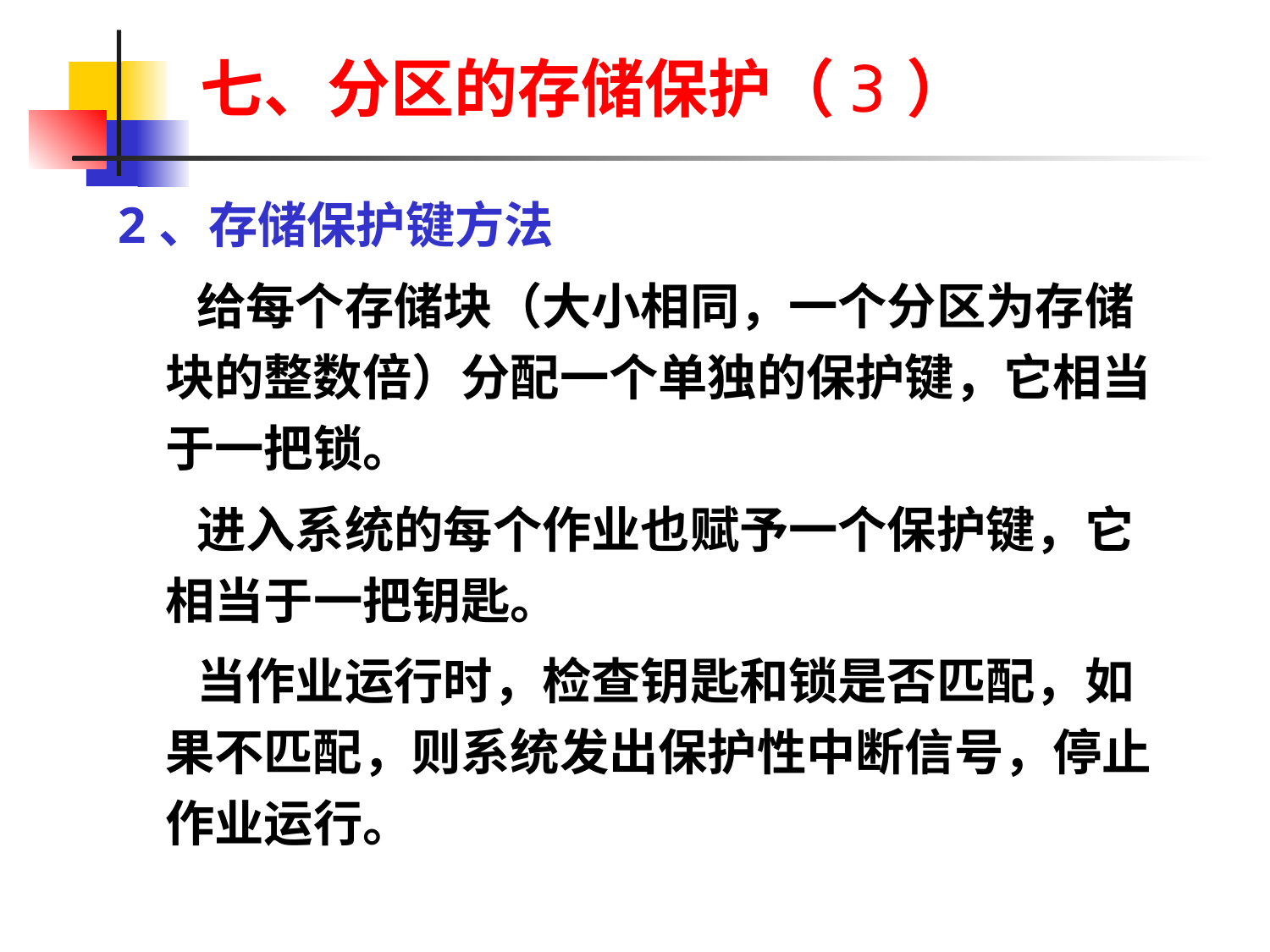

# 七、分区的存储保护（3）
2、存储保护键方法
      给每个存储块（大小相同，一个分区为存储块的整数倍）分配一个单独的保护键，它相当于一把锁。
      进入系统的每个作业也赋予一个保护键，它相当于一把钥匙。
      当作业运行时，检查钥匙和锁是否匹配，如果不匹配，则系统发出保护性中断信号，停止作业运行。